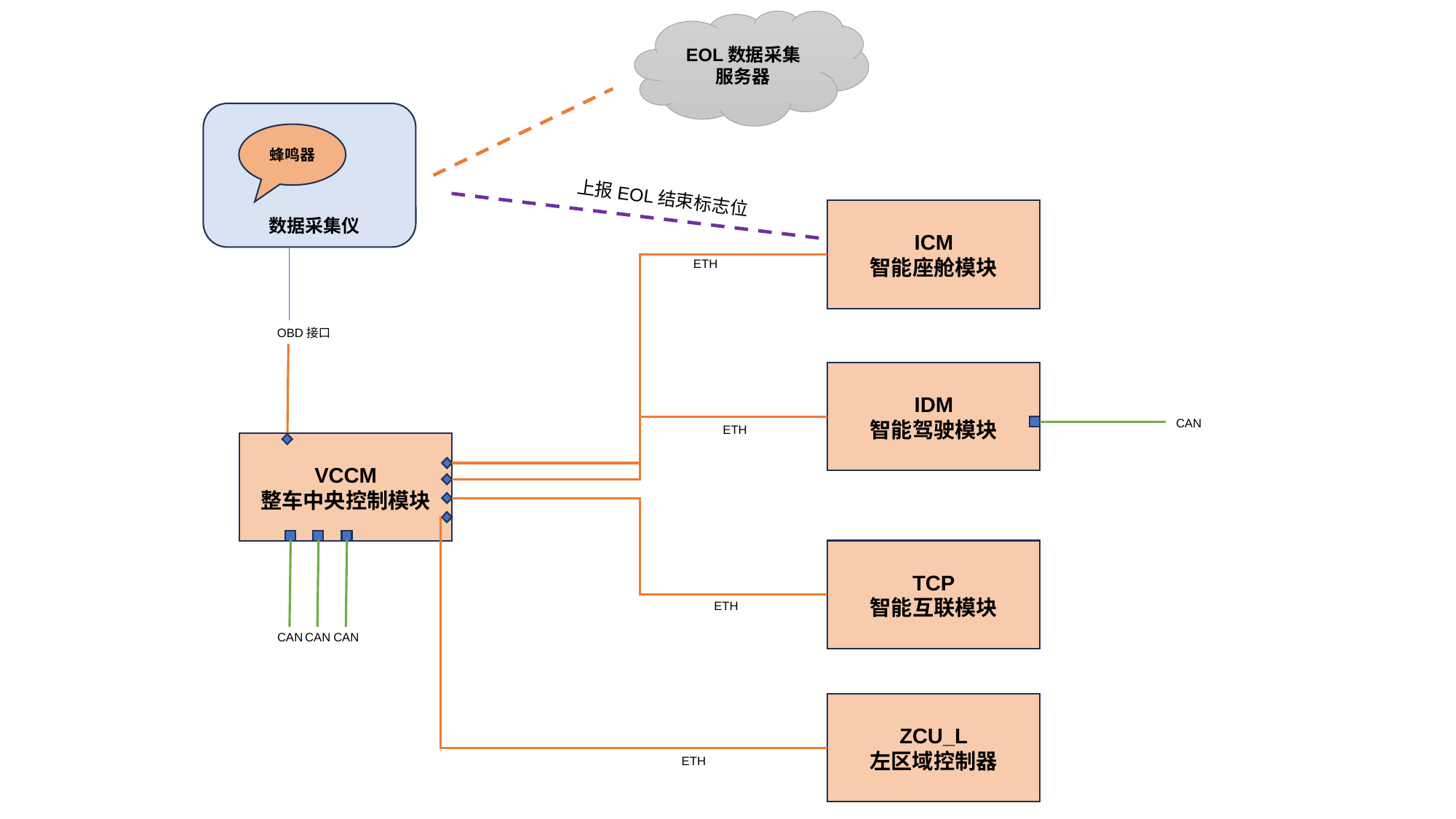

EOL数据采集服务器

蜂鸣器
数据采集仪
上报EOL结束标志位
ICM
智能座舱模块
ETH
OBD接口
IDM
智能驾驶模块
CAN
ETH

VCCM
整车中央控制模块

CAN

CAN

CAN
TCP
智能互联模块
ETH
ZCU_L
左区域控制器
ETH